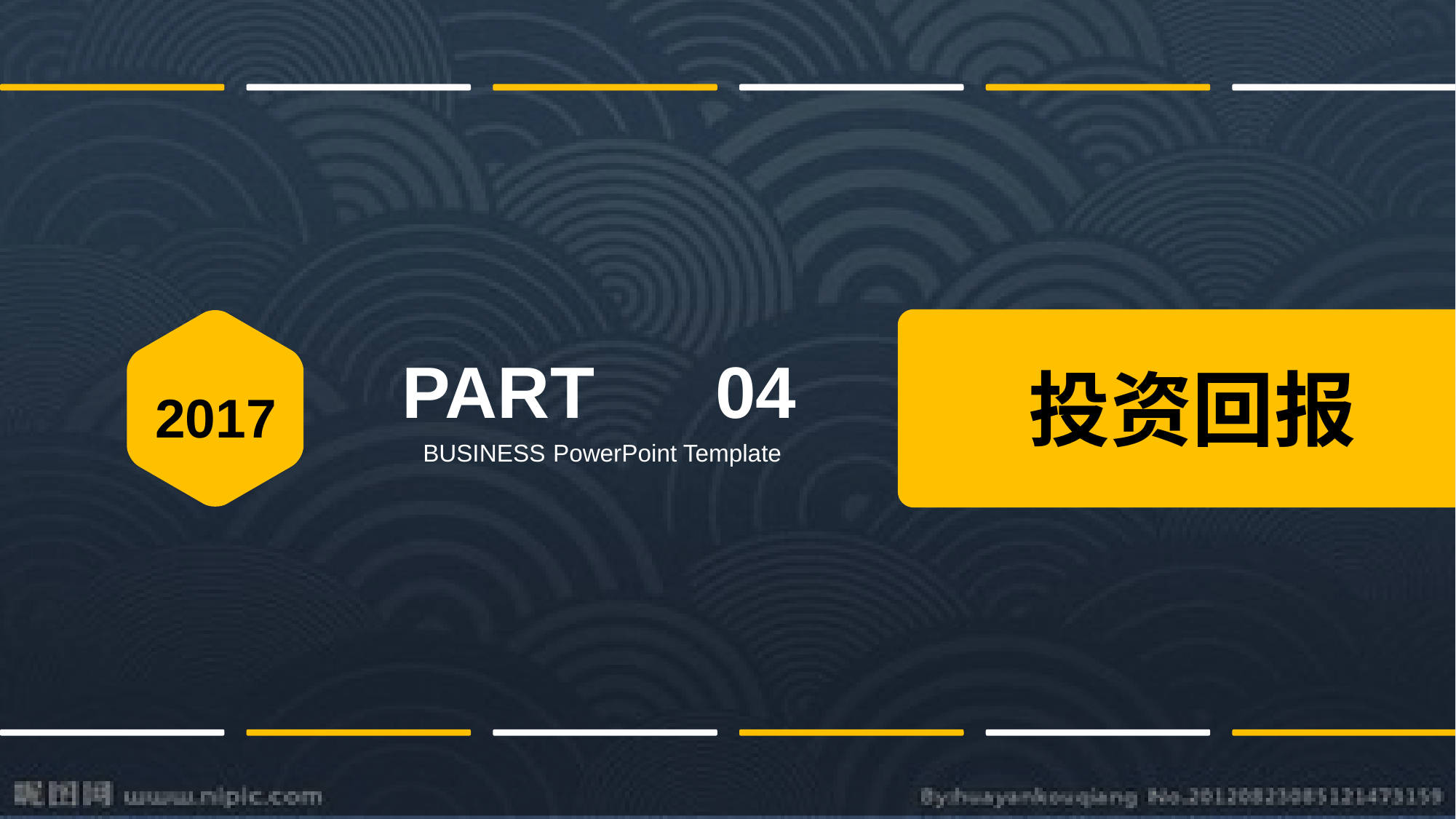

PART      04
投资回报
2017
                    BUSINESS PowerPoint Template